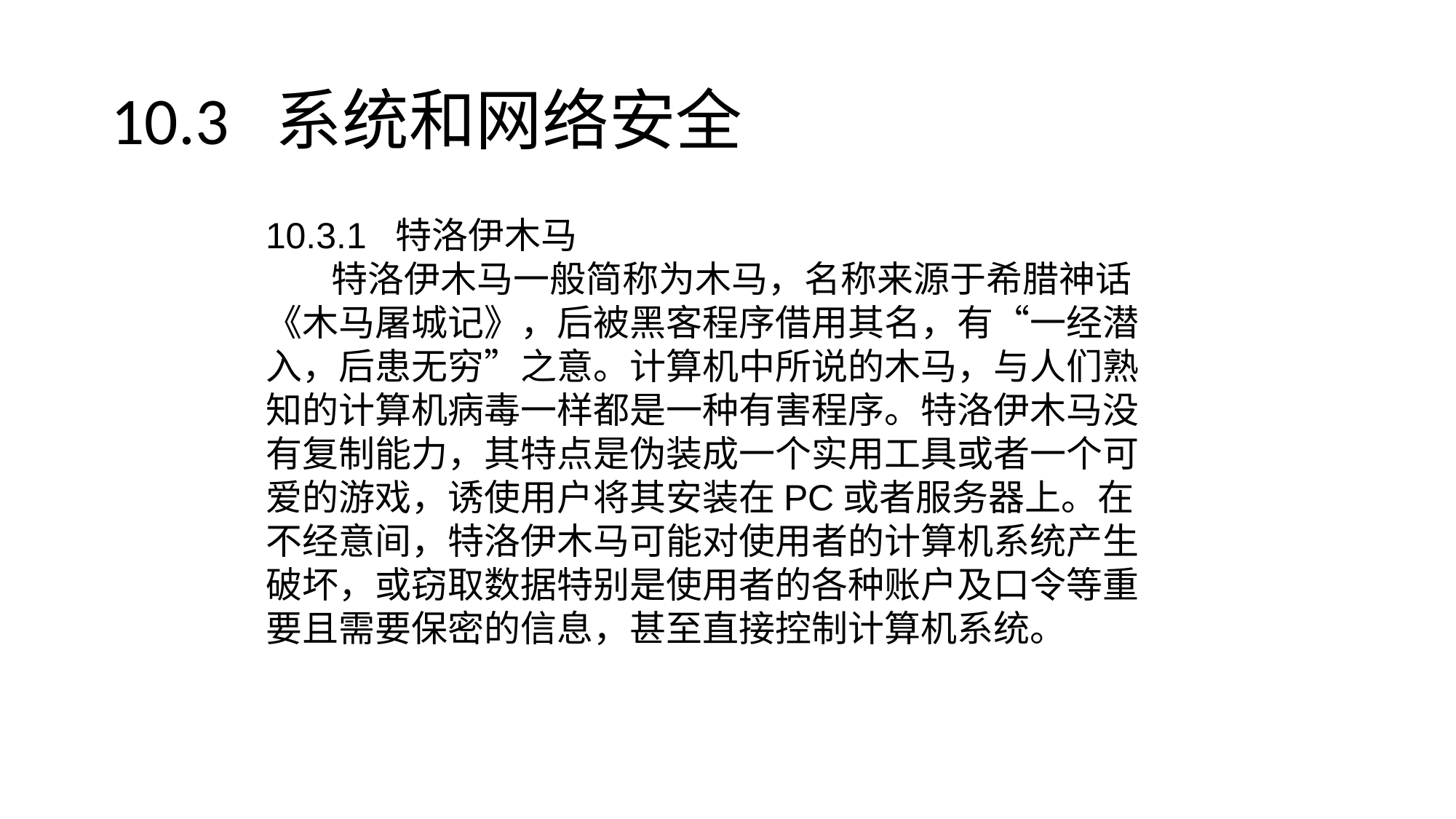

10.3  系统和网络安全
10.3.1  特洛伊木马
       特洛伊木马一般简称为木马，名称来源于希腊神话《木马屠城记》，后被黑客程序借用其名，有“一经潜入，后患无穷”之意。计算机中所说的木马，与人们熟知的计算机病毒一样都是一种有害程序。特洛伊木马没有复制能力，其特点是伪装成一个实用工具或者一个可爱的游戏，诱使用户将其安装在PC或者服务器上。在不经意间，特洛伊木马可能对使用者的计算机系统产生破坏，或窃取数据特别是使用者的各种账户及口令等重要且需要保密的信息，甚至直接控制计算机系统。
2